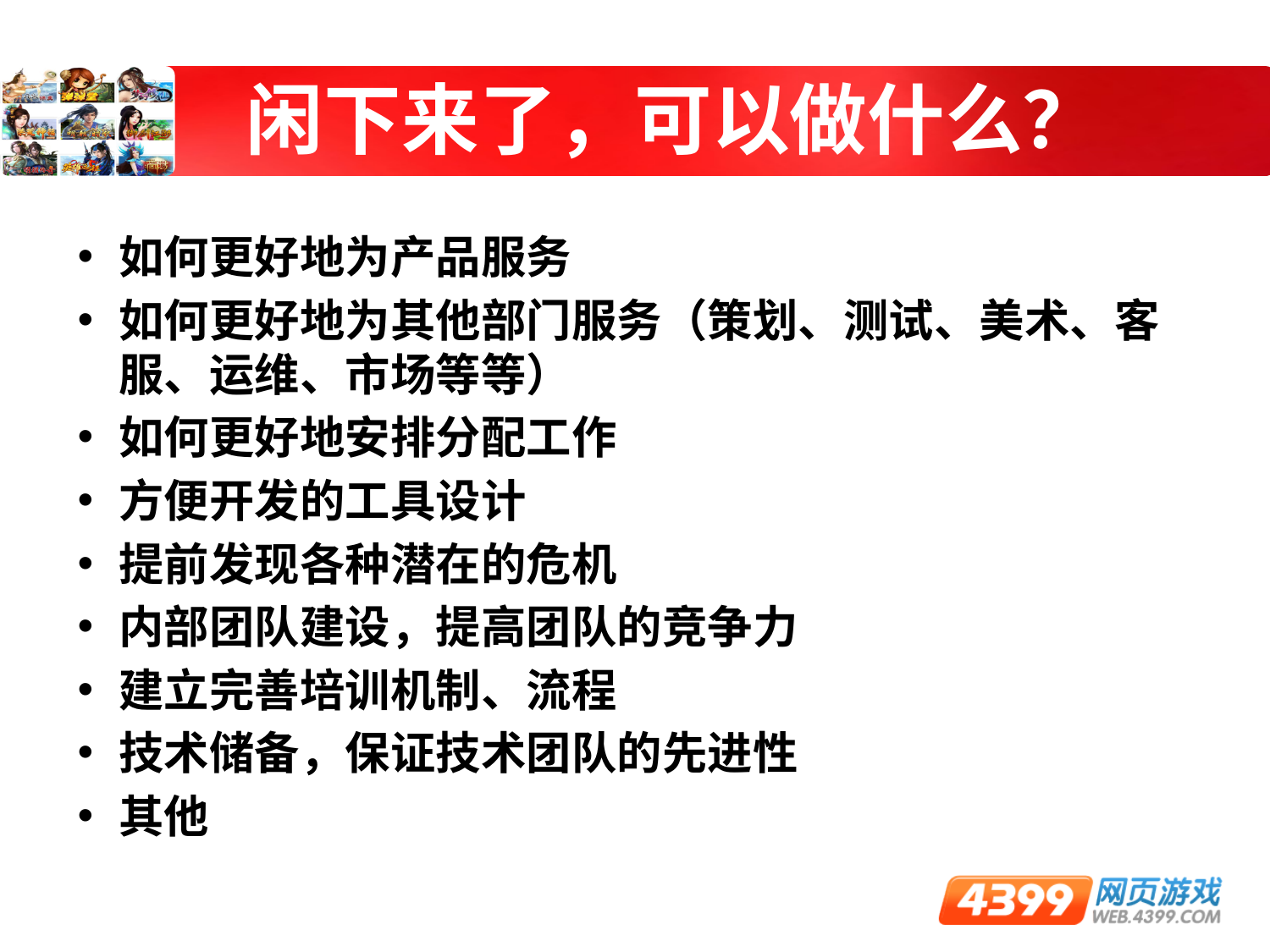

# 闲下来了，可以做什么？
如何更好地为产品服务
如何更好地为其他部门服务（策划、测试、美术、客服、运维、市场等等）
如何更好地安排分配工作
方便开发的工具设计
提前发现各种潜在的危机
内部团队建设，提高团队的竞争力
建立完善培训机制、流程
技术储备，保证技术团队的先进性
其他